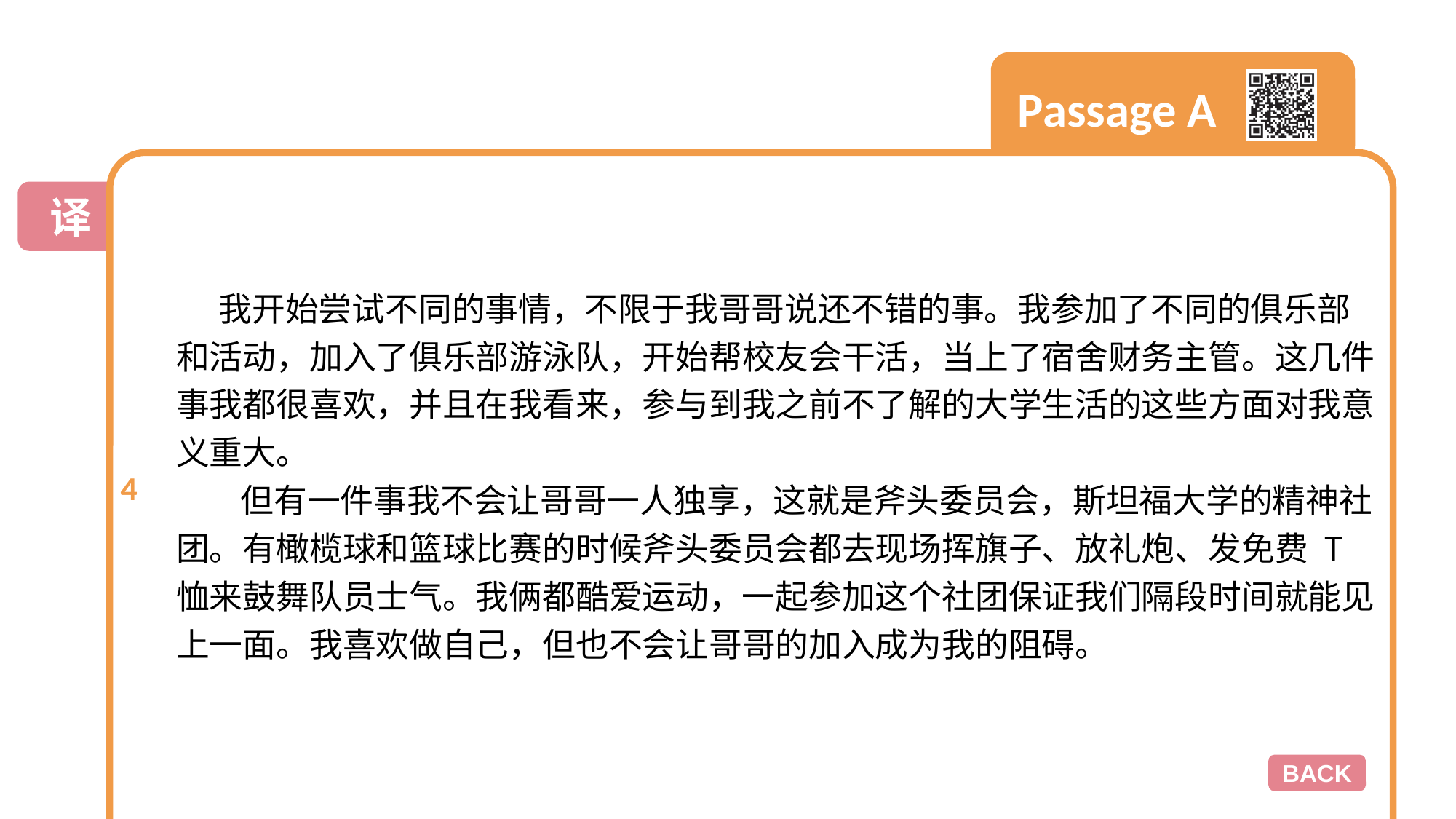

4

我开始尝试不同的事情，不限于我哥哥说还不错的事。我参加了不同的俱乐部和活动，加入了俱乐部游泳队，开始帮校友会干活，当上了宿舍财务主管。这几件事我都很喜欢，并且在我看来，参与到我之前不了解的大学生活的这些方面对我意义重大。
但有一件事我不会让哥哥一人独享，这就是斧头委员会，斯坦福大学的精神社团。有橄榄球和篮球比赛的时候斧头委员会都去现场挥旗子、放礼炮、发免费 T 恤来鼓舞队员士气。我俩都酷爱运动，一起参加这个社团保证我们隔段时间就能见上一面。我喜欢做自己，但也不会让哥哥的加入成为我的阻碍。
BACK